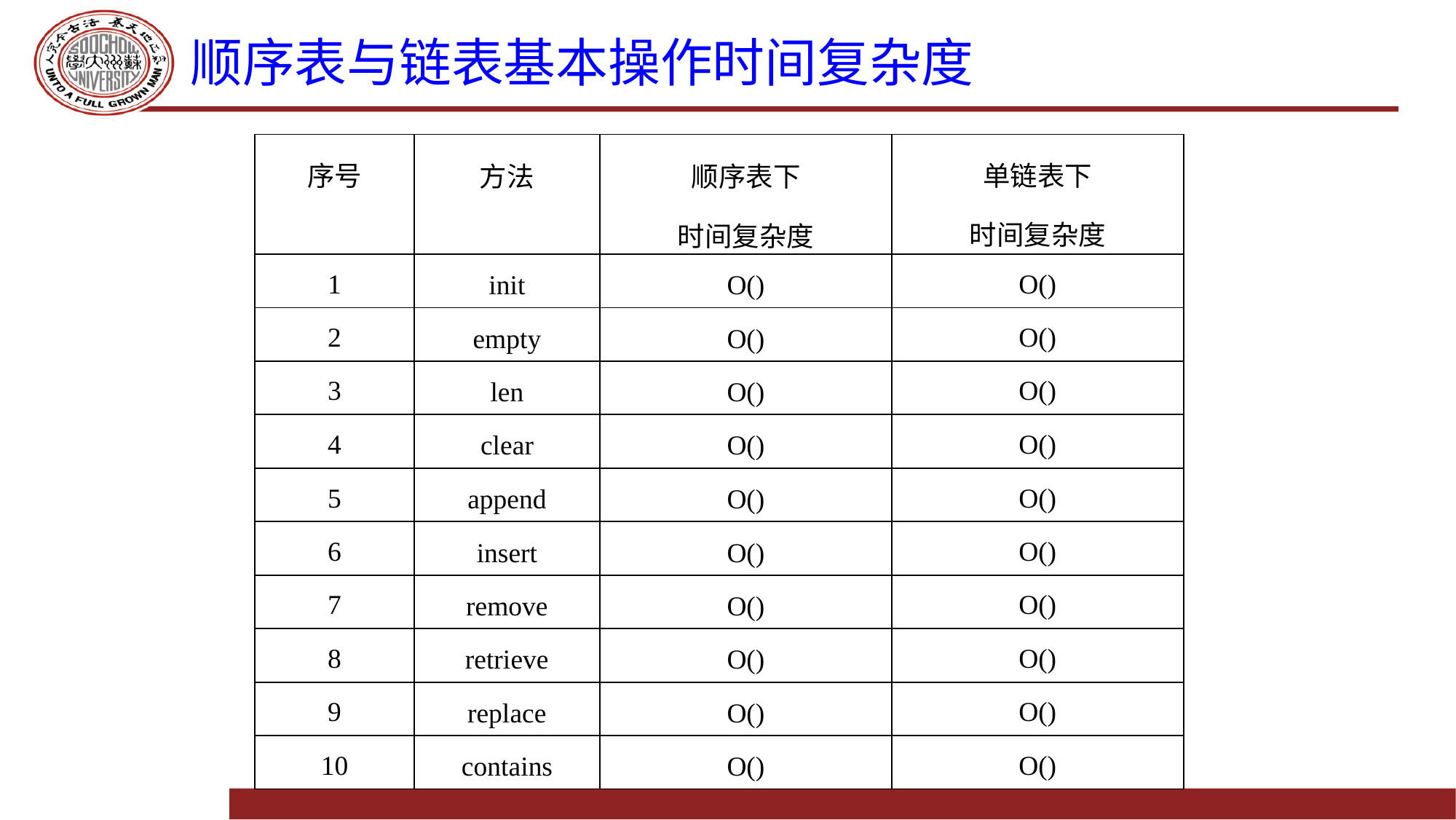

# 顺序表与链表基本操作时间复杂度
| 序号 | 方法 | 顺序表下 时间复杂度 | 单链表下 时间复杂度 |
| --- | --- | --- | --- |
| 1 | init | O() | O() |
| 2 | empty | O() | O() |
| 3 | len | O() | O() |
| 4 | clear | O() | O() |
| 5 | append | O() | O() |
| 6 | insert | O() | O() |
| 7 | remove | O() | O() |
| 8 | retrieve | O() | O() |
| 9 | replace | O() | O() |
| 10 | contains | O() | O() |